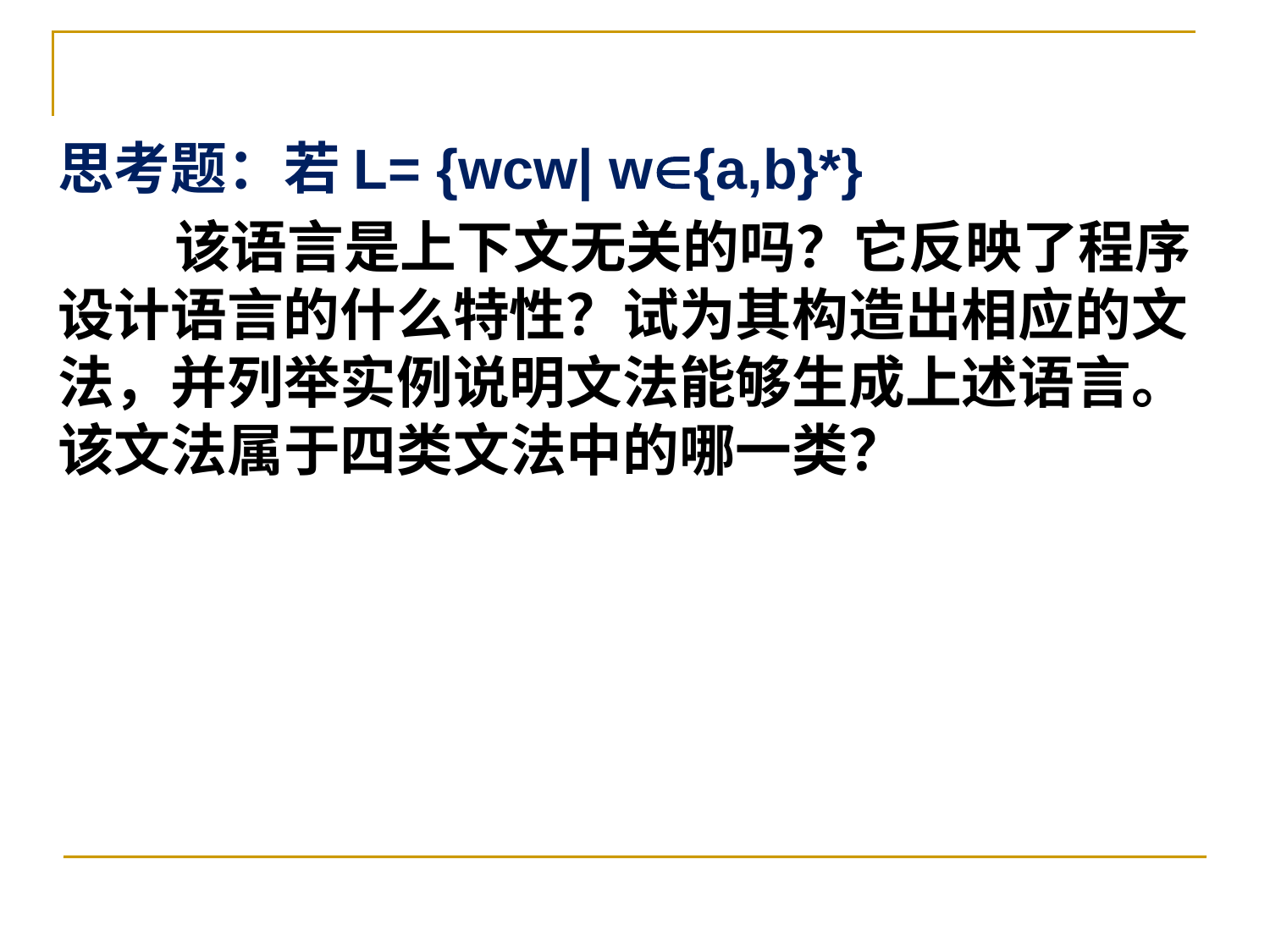

思考题：若L= {wcw| w∈{a,b}*}
        该语言是上下文无关的吗？它反映了程序设计语言的什么特性？试为其构造出相应的文法，并列举实例说明文法能够生成上述语言。该文法属于四类文法中的哪一类？

80